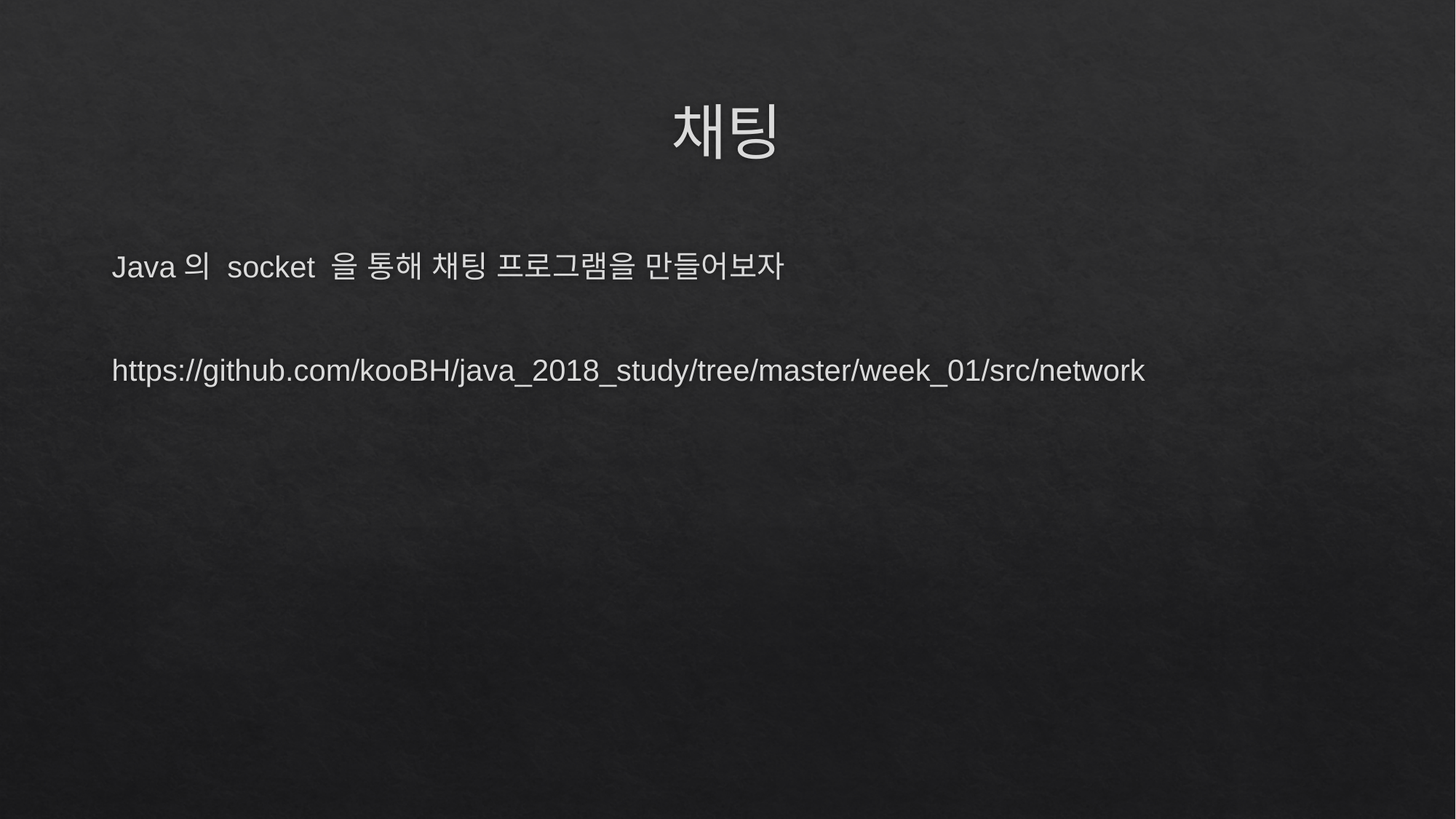

# 채팅
Java의 socket 을 통해 채팅 프로그램을 만들어보자

https://github.com/kooBH/java_2018_study/tree/master/week_01/src/network